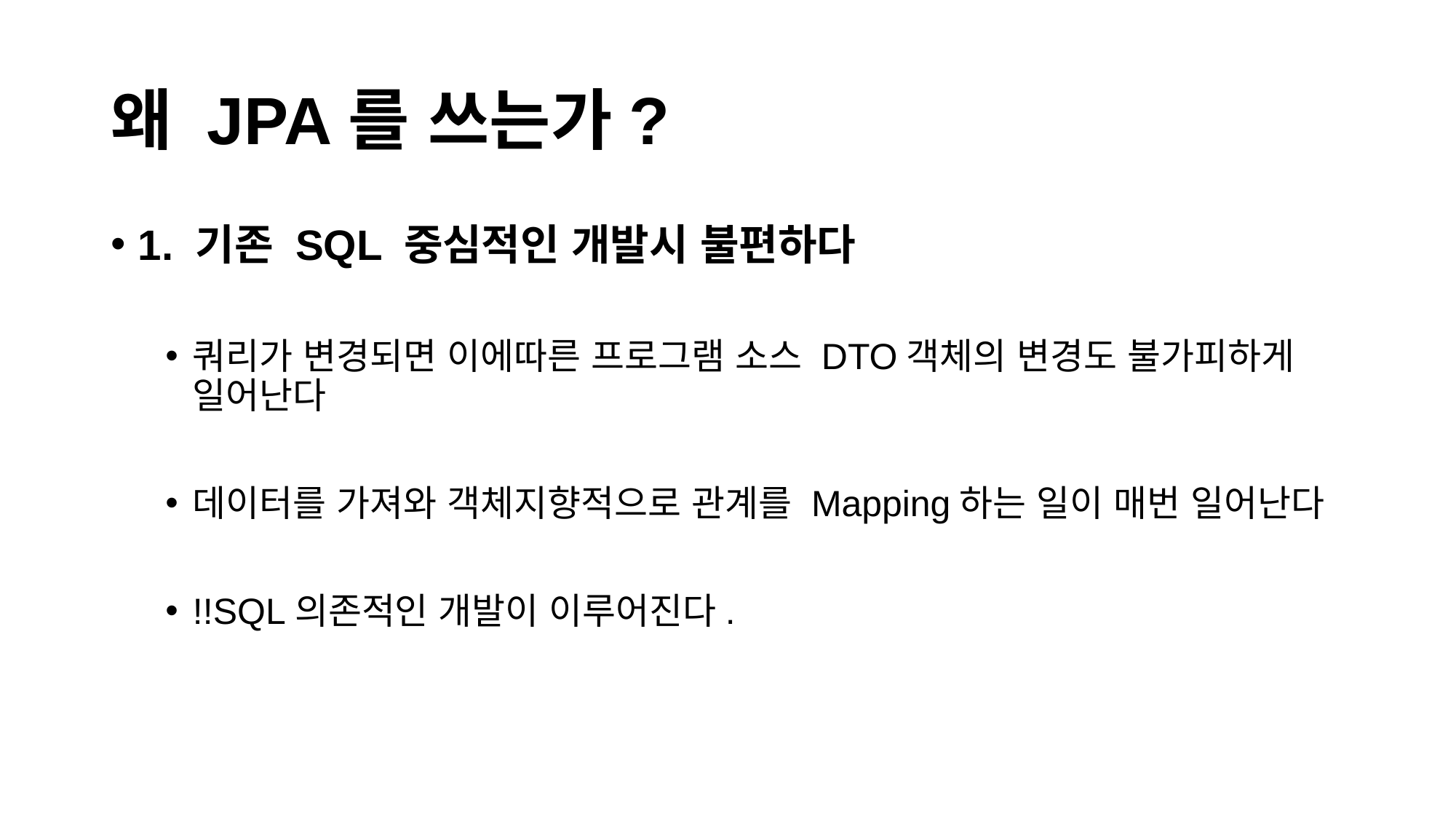

# 왜 JPA를 쓰는가?
1. 기존 SQL 중심적인 개발시 불편하다

쿼리가 변경되면 이에따른 프로그램 소스 DTO객체의 변경도 불가피하게 일어난다

데이터를 가져와 객체지향적으로 관계를 Mapping하는 일이 매번 일어난다

!!SQL의존적인 개발이 이루어진다.